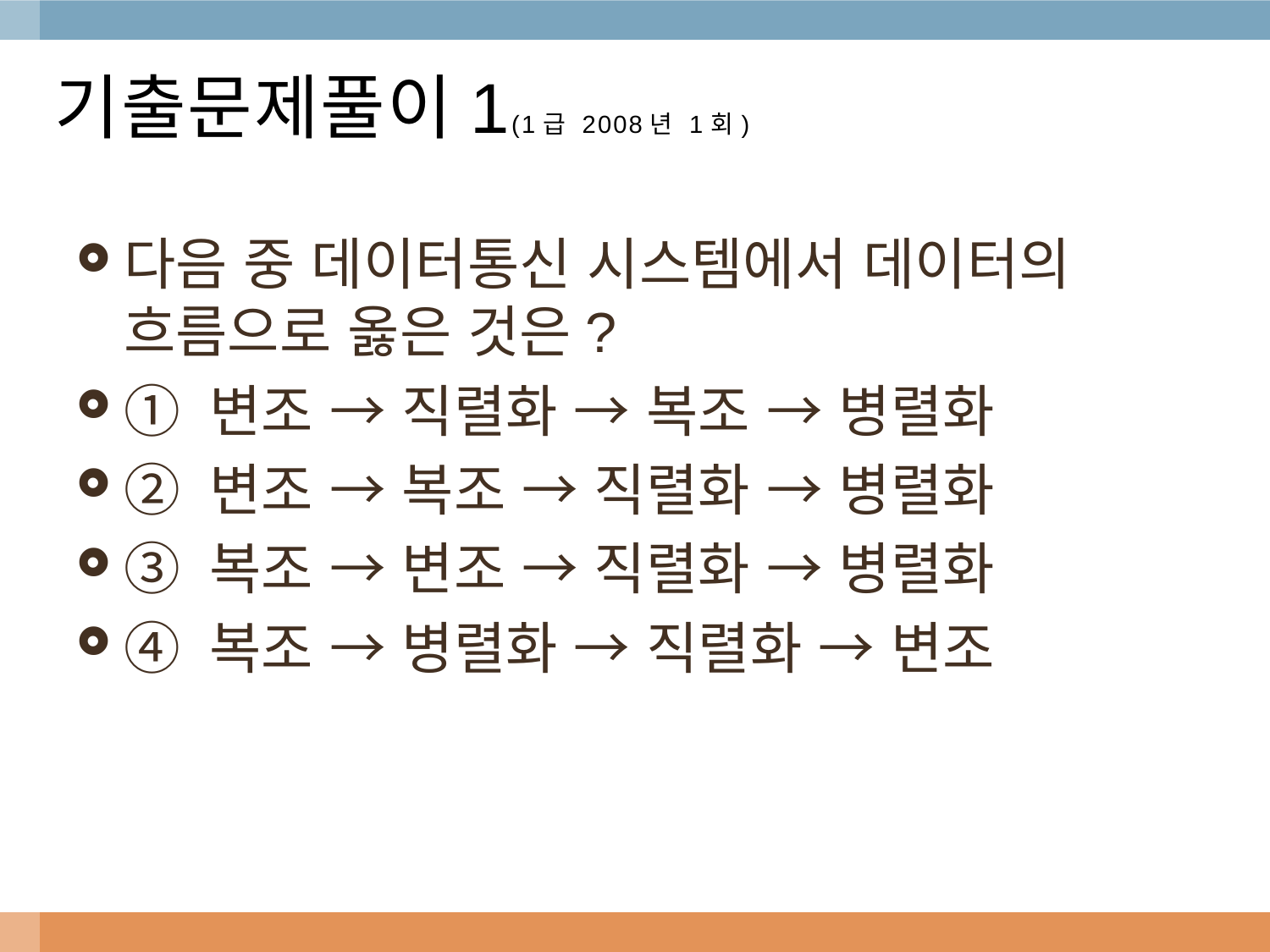

# 기출문제풀이1(1급 2008년 1회)
다음 중 데이터통신 시스템에서 데이터의 흐름으로 옳은 것은?
① 변조 → 직렬화 → 복조 → 병렬화
② 변조 → 복조 → 직렬화 → 병렬화
③ 복조 → 변조 → 직렬화 → 병렬화
④ 복조 → 병렬화 → 직렬화 → 변조